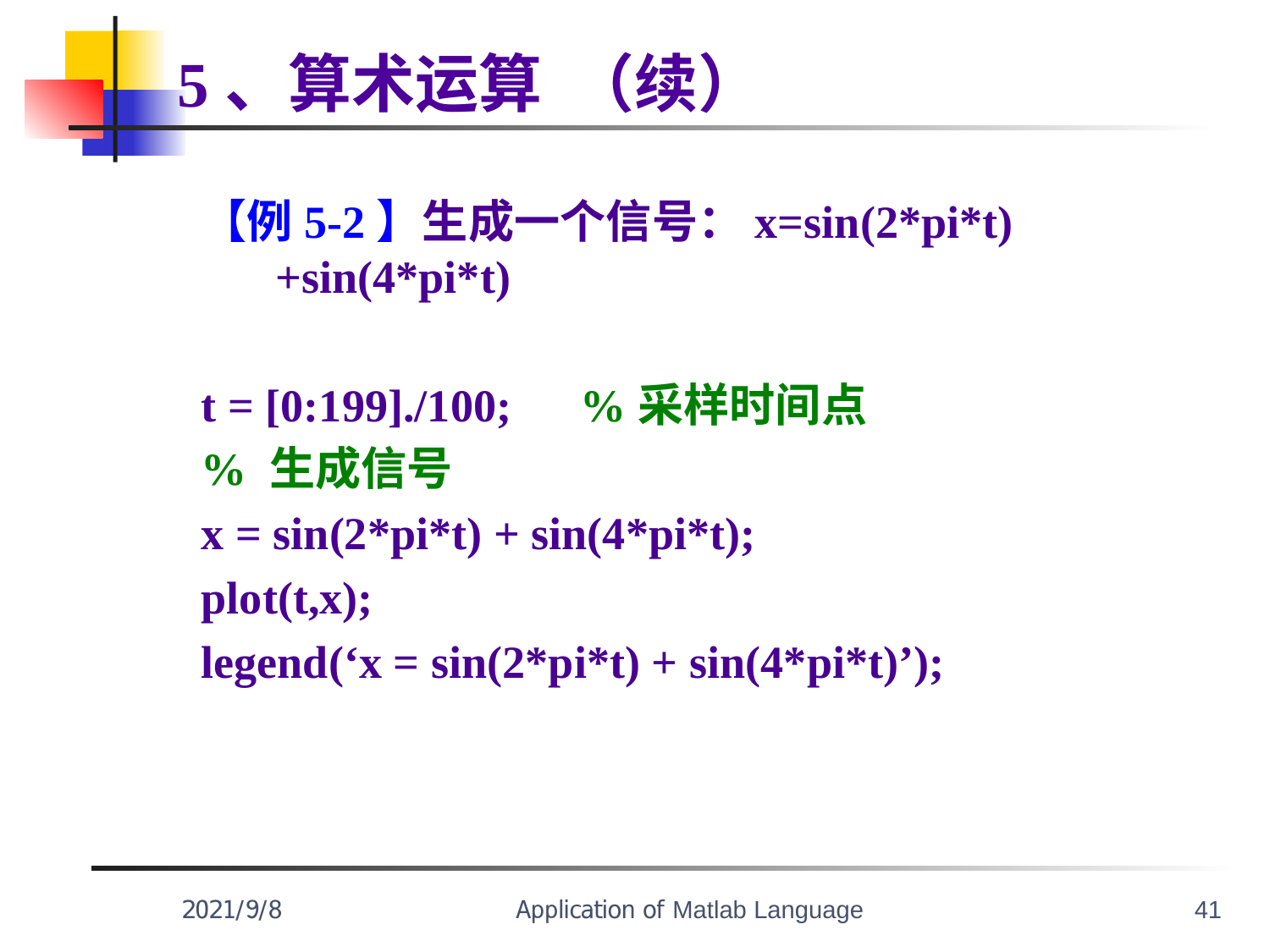

# 5、算术运算  （续）
【例5-2】生成一个信号：x=sin(2*pi*t)+sin(4*pi*t)

t = [0:199]./100;      %采样时间点
% 生成信号
x = sin(2*pi*t) + sin(4*pi*t);
plot(t,x);
legend(‘x = sin(2*pi*t) + sin(4*pi*t)’);

 2021/9/8
Application of Matlab Language
41